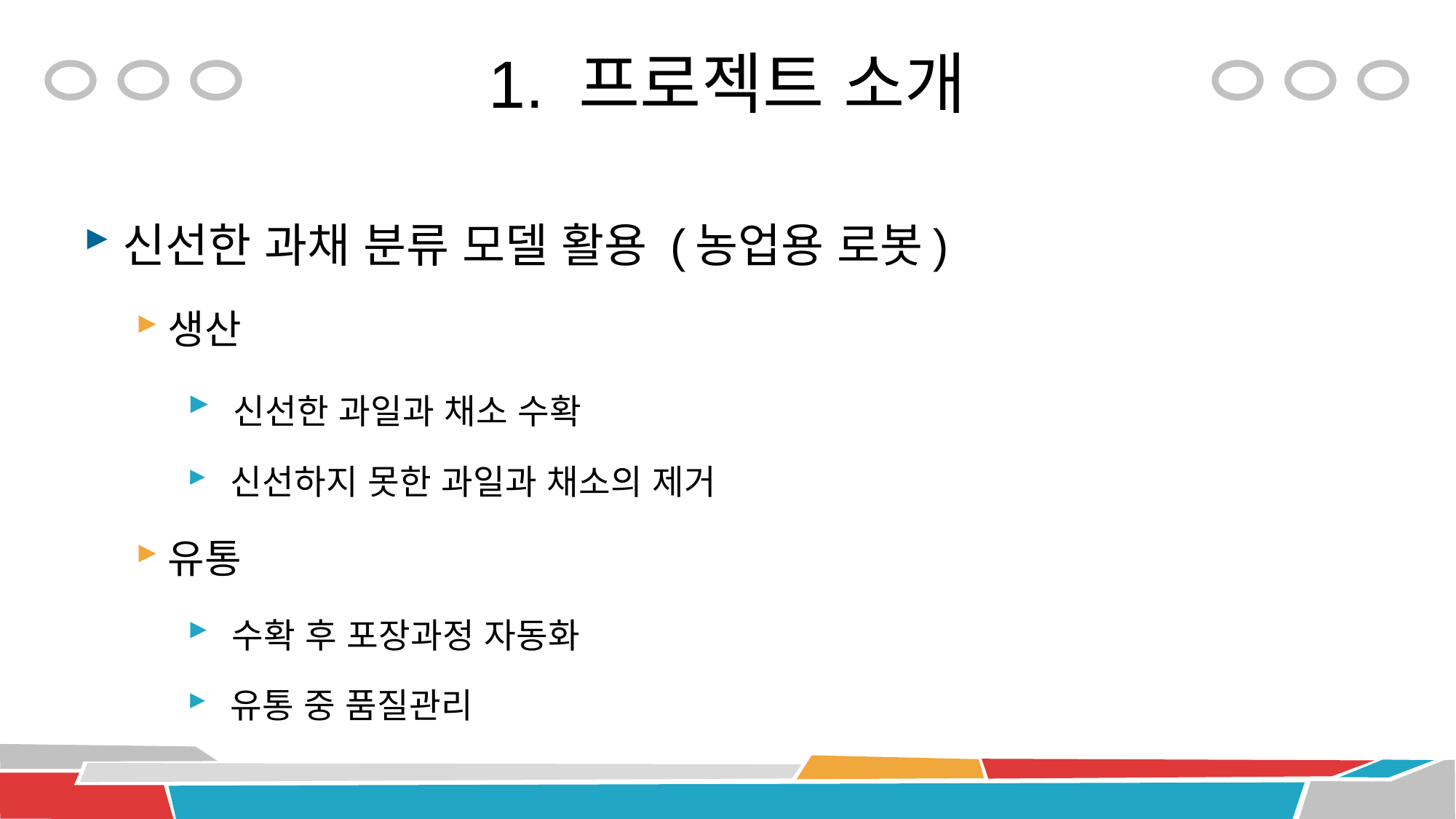

# 1. 프로젝트 소개
신선한 과채 분류 모델 활용 (농업용 로봇)
생산
 신선한 과일과 채소 수확
 신선하지 못한 과일과 채소의 제거
유통
 수확 후 포장과정 자동화
 유통 중 품질관리